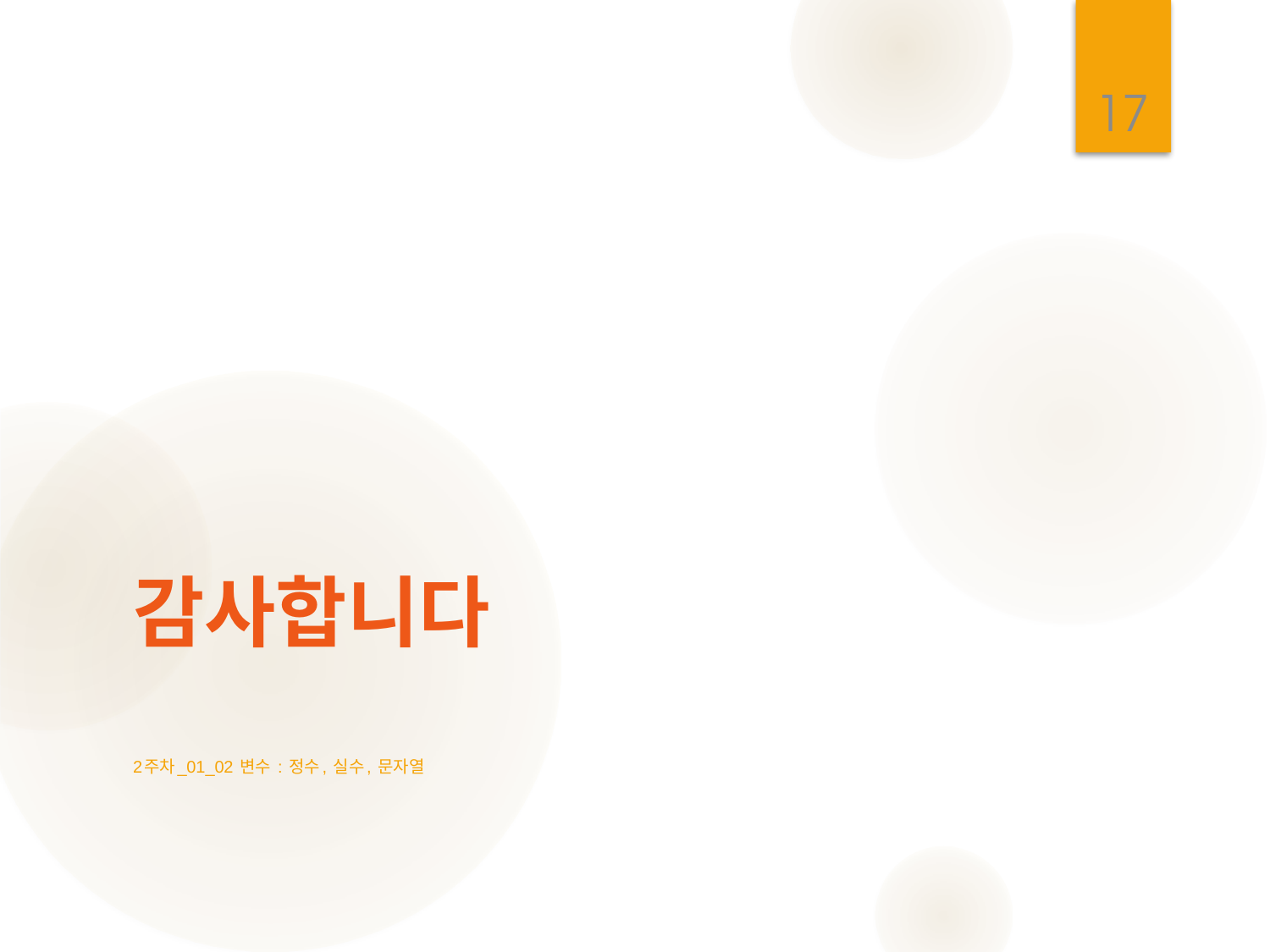

17
# 감사합니다

2주차_01_02 변수 : 정수, 실수, 문자열